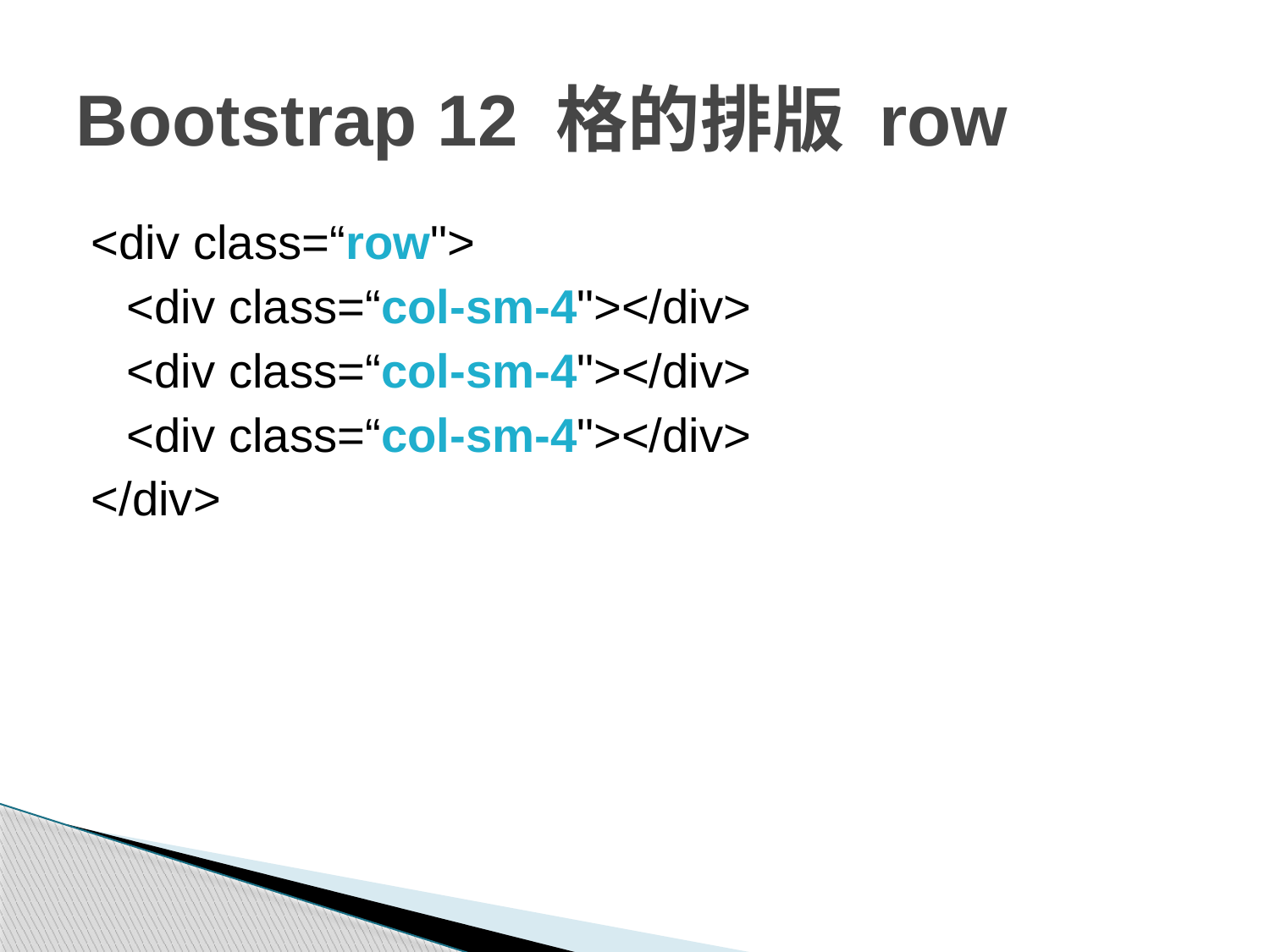

# Bootstrap 12 格的排版 row
<div class=“row">
	<div class=“col-sm-4"></div>
	<div class=“col-sm-4"></div>
	<div class=“col-sm-4"></div>
</div>